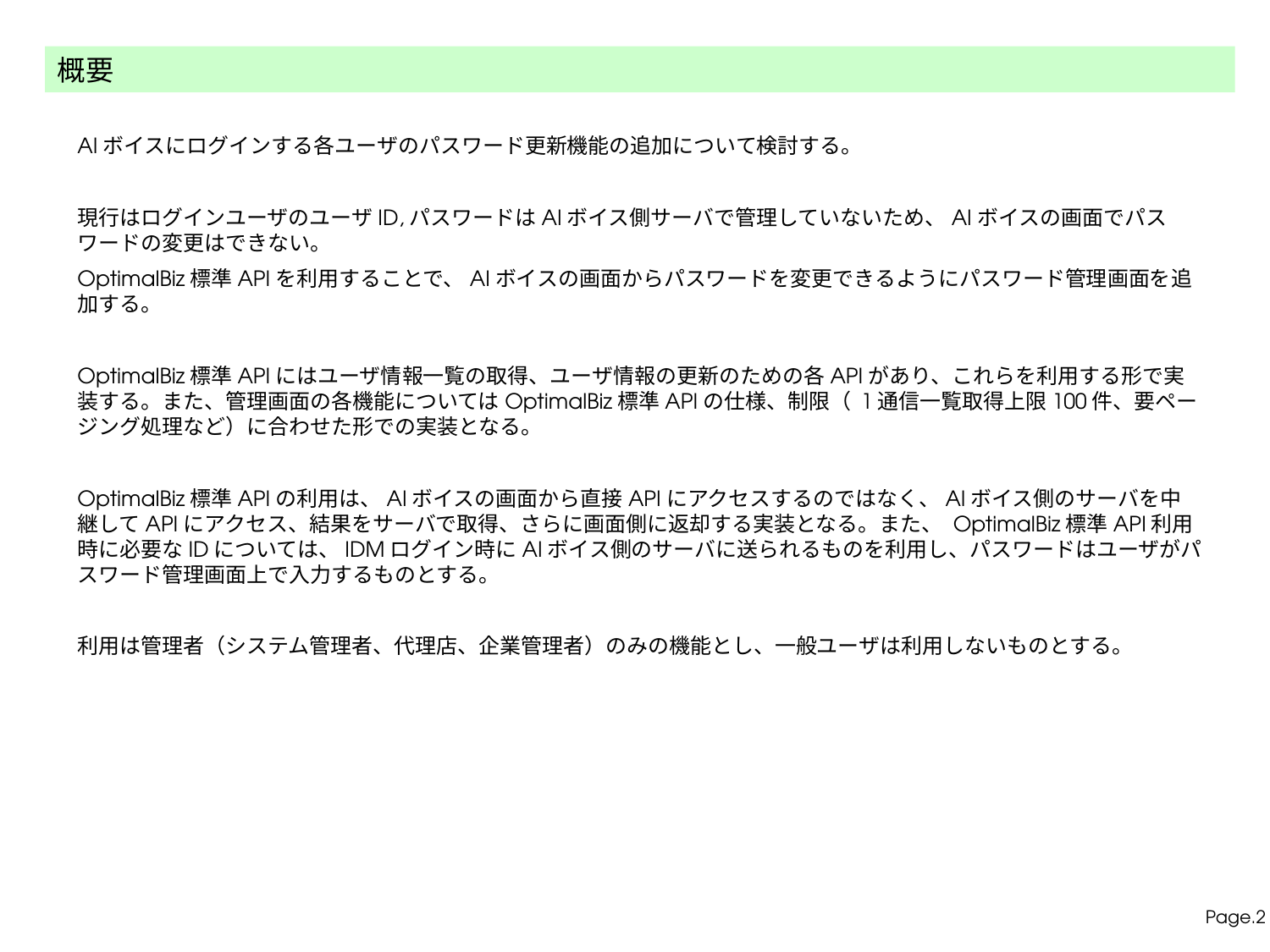

概要
AIボイスにログインする各ユーザのパスワード更新機能の追加について検討する。

現行はログインユーザのユーザID,パスワードはAIボイス側サーバで管理していないため、AIボイスの画面でパスワードの変更はできない。
OptimalBiz標準APIを利用することで、AIボイスの画面からパスワードを変更できるようにパスワード管理画面を追加する。

OptimalBiz標準APIにはユーザ情報一覧の取得、ユーザ情報の更新のための各APIがあり、これらを利用する形で実装する。また、管理画面の各機能についてはOptimalBiz標準APIの仕様、制限（ 1通信一覧取得上限100件、要ページング処理など）に合わせた形での実装となる。

OptimalBiz標準APIの利用は、AIボイスの画面から直接APIにアクセスするのではなく、AIボイス側のサーバを中継してAPIにアクセス、結果をサーバで取得、さらに画面側に返却する実装となる。また、 OptimalBiz標準API利用時に必要なIDについては、IDMログイン時にAIボイス側のサーバに送られるものを利用し、パスワードはユーザがパスワード管理画面上で入力するものとする。

利用は管理者（システム管理者、代理店、企業管理者）のみの機能とし、一般ユーザは利用しないものとする。